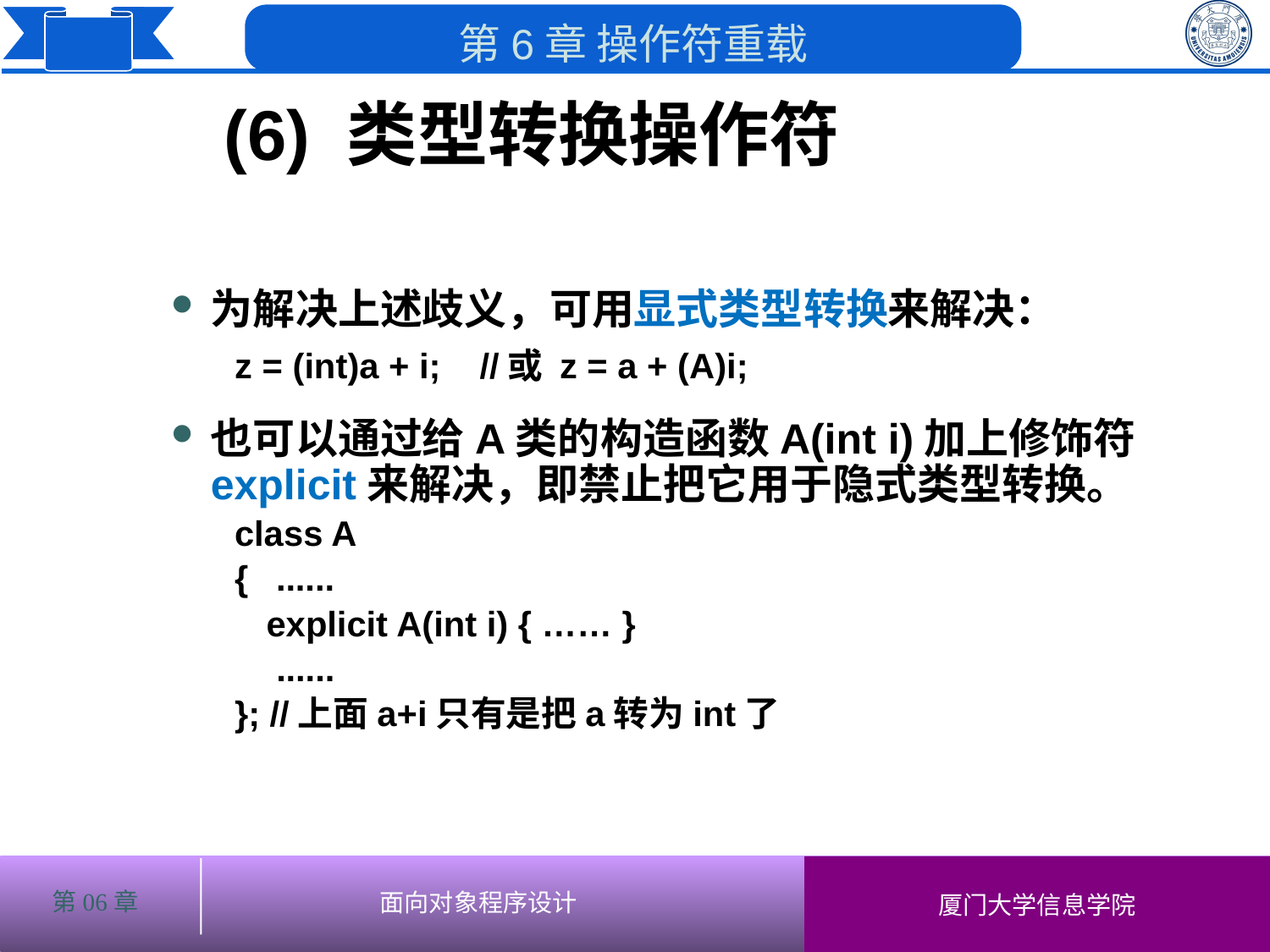

(6) 类型转换操作符
# 为解决上述歧义，可用显式类型转换来解决：
	  z = (int)a + i;    //或 z = a + (A)i;
也可以通过给A类的构造函数A(int i)加上修饰符explicit来解决，即禁止把它用于隐式类型转换。
class A
{	 ......
	explicit A(int i) { …… }
	 ......
}; //上面a+i只有是把a转为int了

60